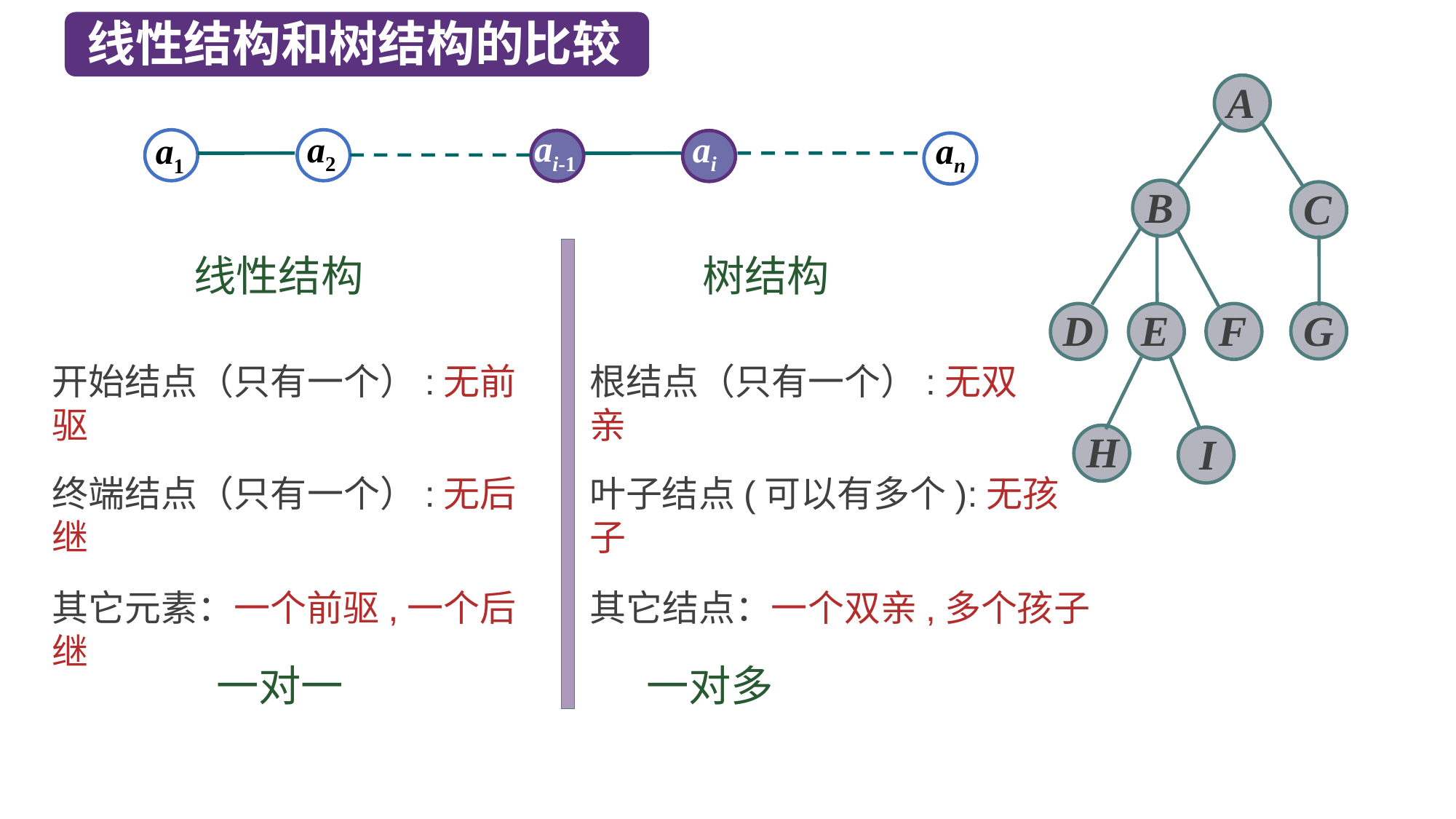

线性结构和树结构的比较

A

B
C

G
D
E
F

H
I
ai-1
ai
a2
an
a1

线性结构
树结构
开始结点（只有一个）:无前驱
根结点（只有一个）:无双亲
终端结点（只有一个）:无后继
叶子结点(可以有多个):无孩子
其它元素：一个前驱,一个后继
其它结点：一个双亲,多个孩子
一对一                                一对多